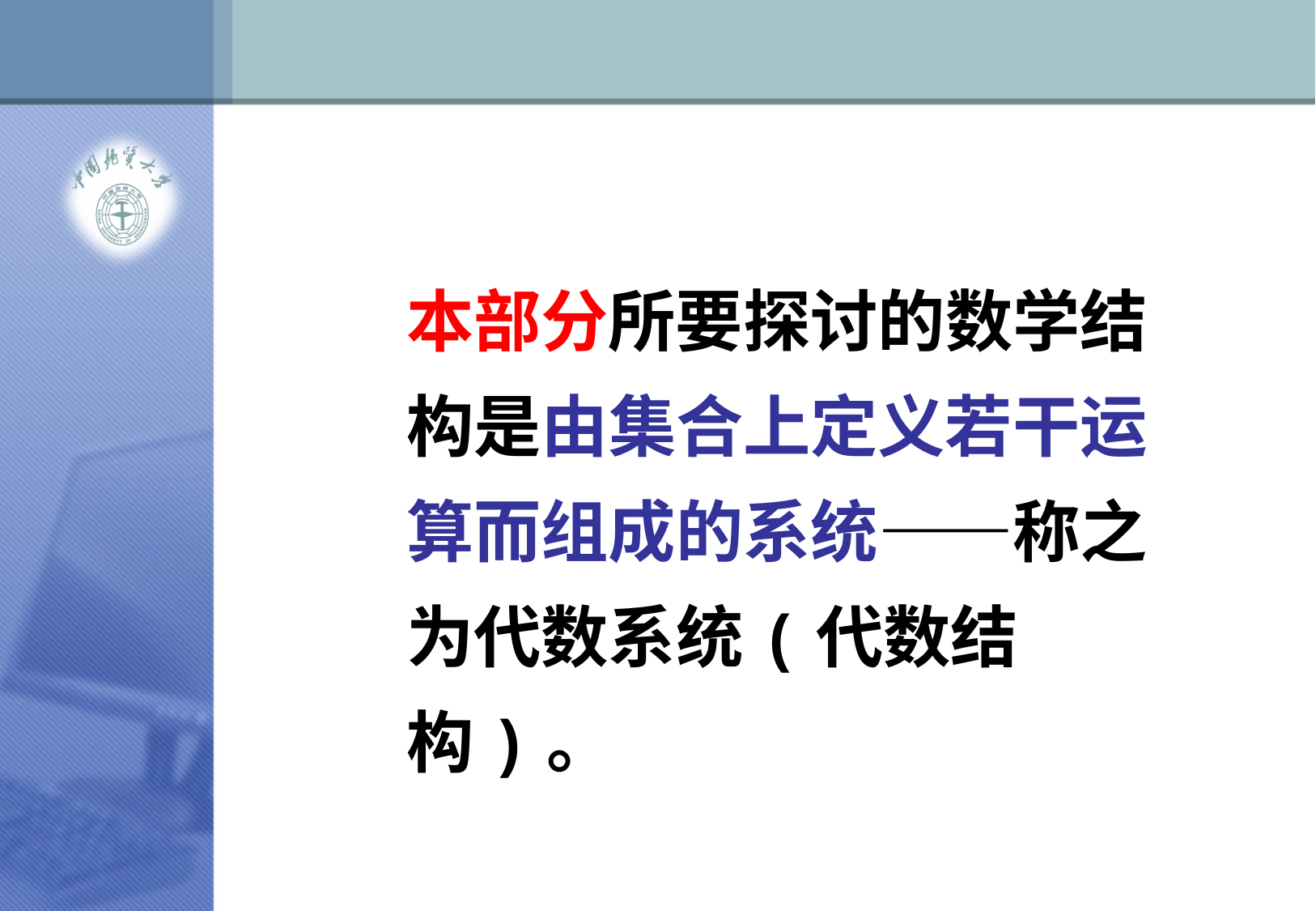

本部分所要探讨的数学结构是由集合上定义若干运算而组成的系统——称之为代数系统(代数结构)。